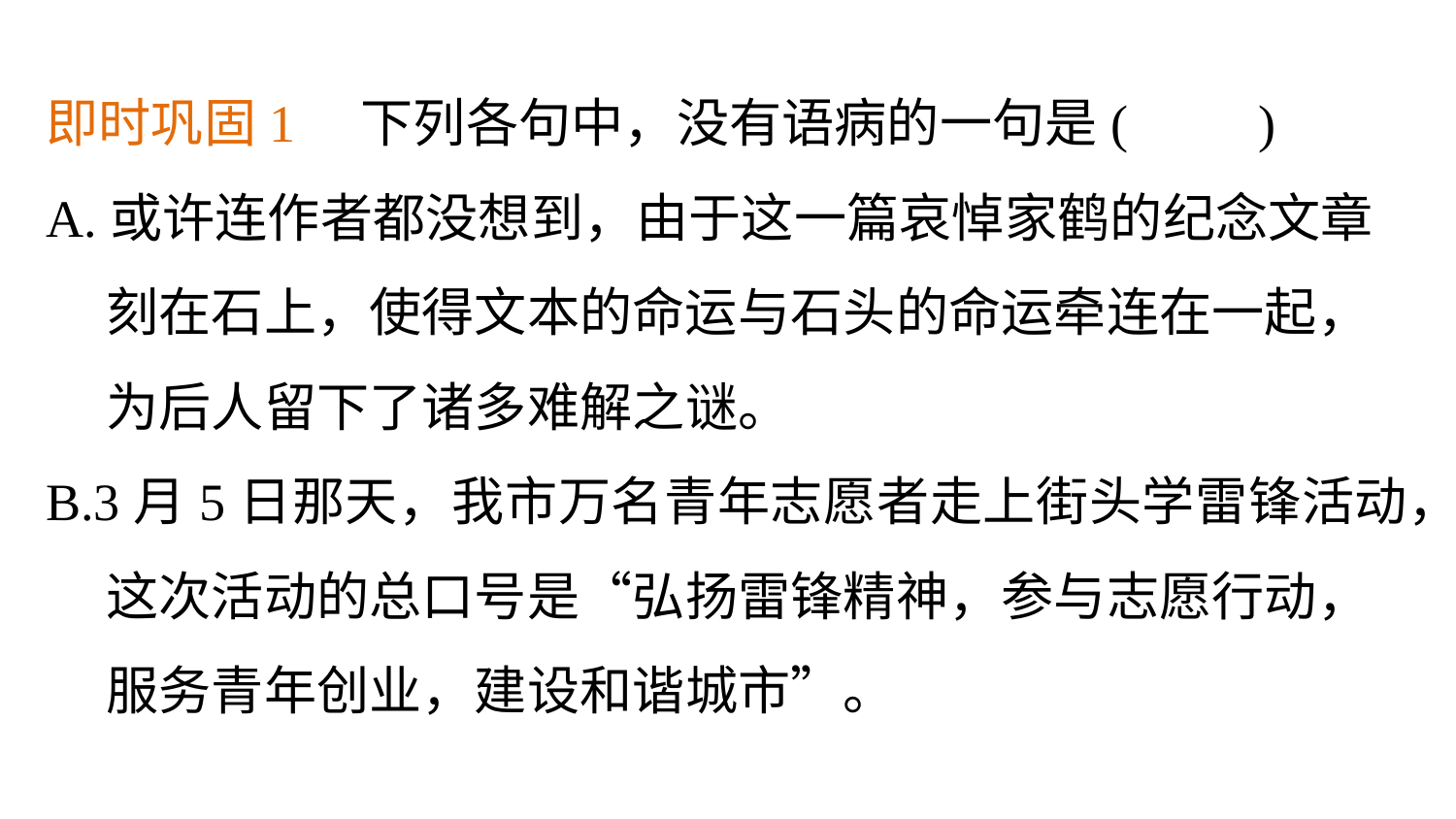

即时巩固1　下列各句中，没有语病的一句是(　　)
A.或许连作者都没想到，由于这一篇哀悼家鹤的纪念文章
    刻在石上，使得文本的命运与石头的命运牵连在一起，
    为后人留下了诸多难解之谜。
B.3月5日那天，我市万名青年志愿者走上街头学雷锋活动，
    这次活动的总口号是“弘扬雷锋精神，参与志愿行动，
    服务青年创业，建设和谐城市”。